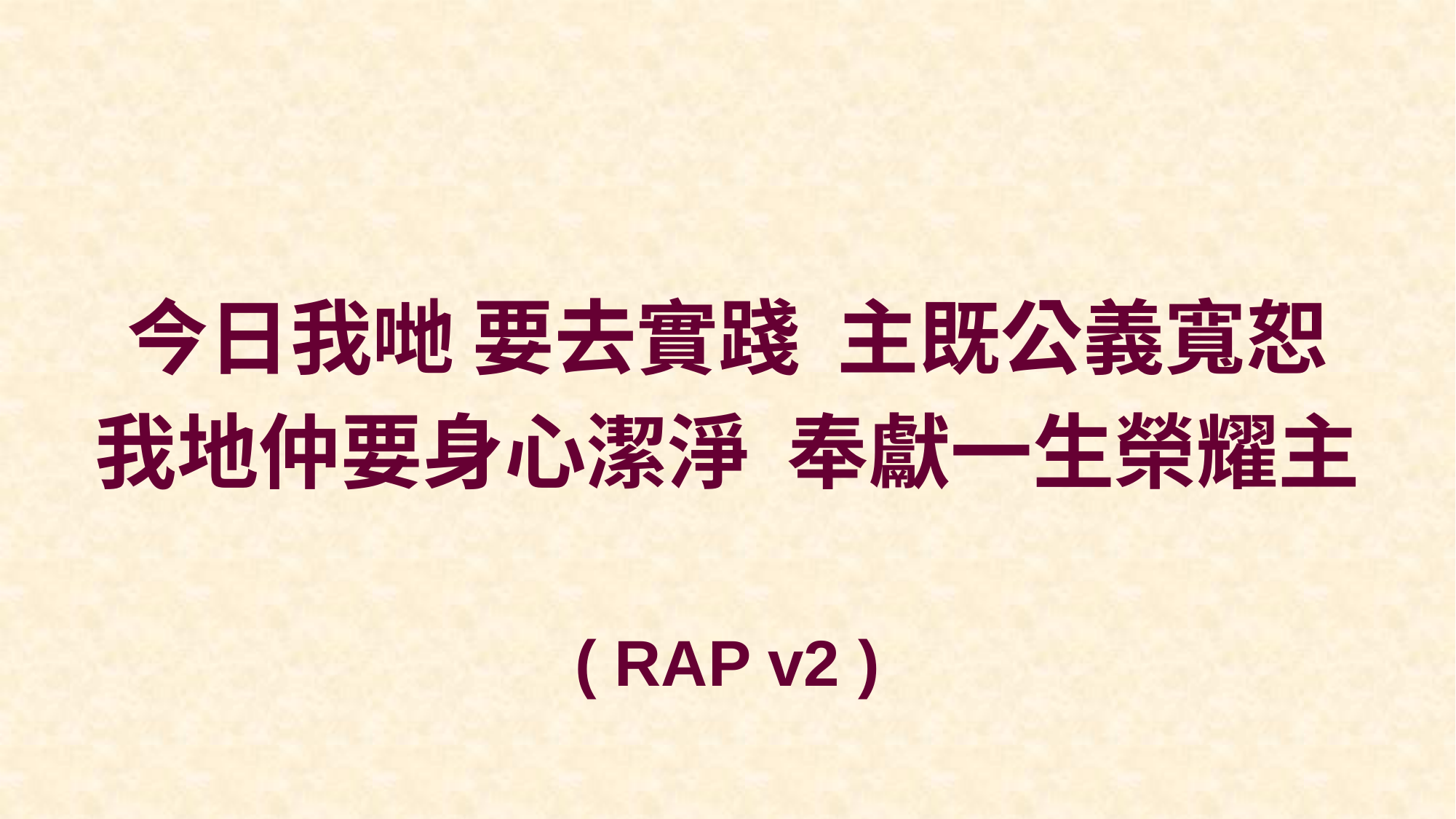

今日我哋 要去實踐  主既公義寬恕
我地仲要身心潔淨  奉獻一生榮耀主
( RAP v2 )